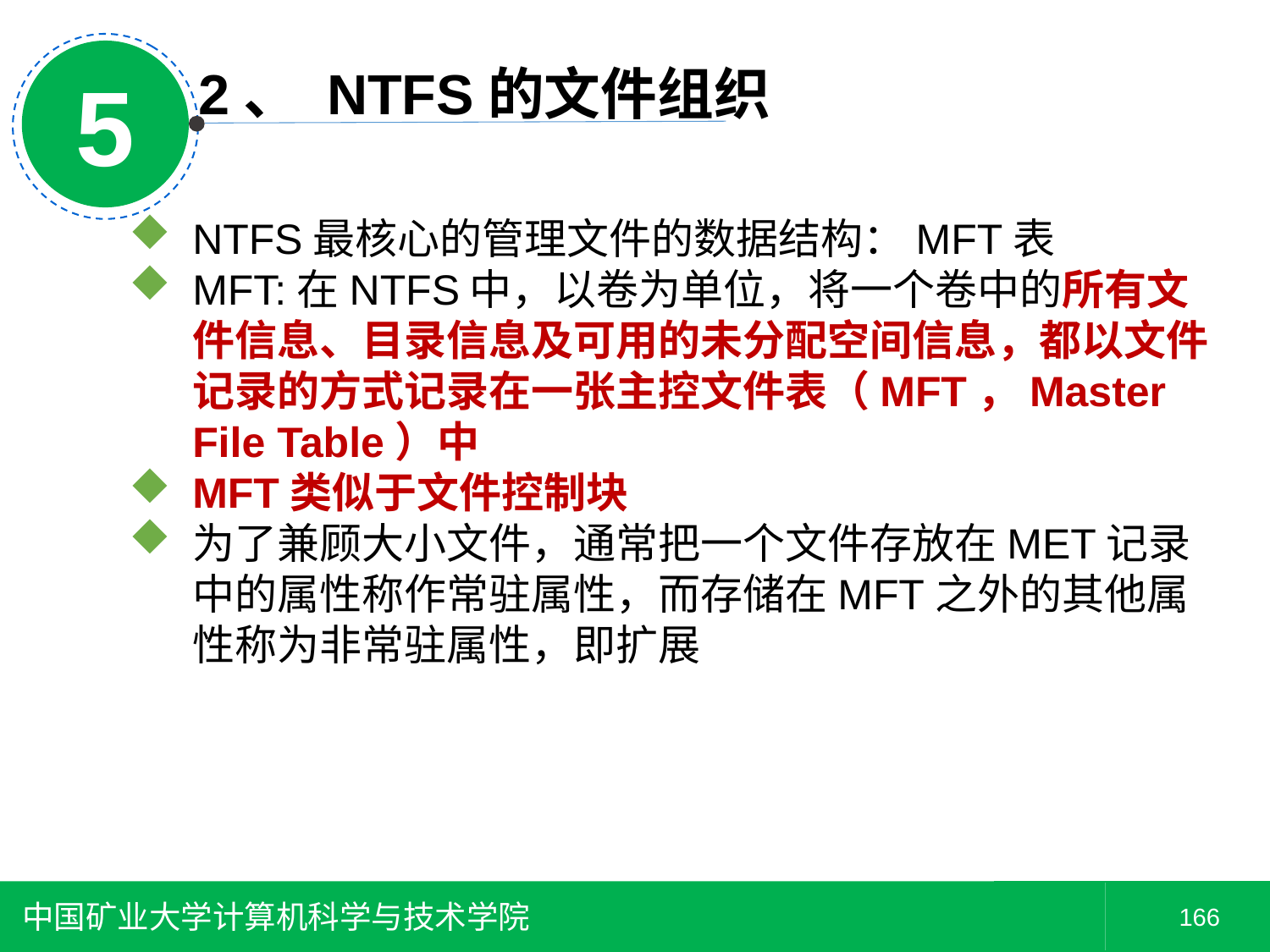

5
2、 NTFS的文件组织

NTFS最核心的管理文件的数据结构：MFT表
MFT:在NTFS中，以卷为单位，将一个卷中的所有文件信息、目录信息及可用的未分配空间信息，都以文件记录的方式记录在一张主控文件表（MFT，Master File Table）中
MFT类似于文件控制块
为了兼顾大小文件，通常把一个文件存放在MET记录中的属性称作常驻属性，而存储在MFT之外的其他属性称为非常驻属性，即扩展